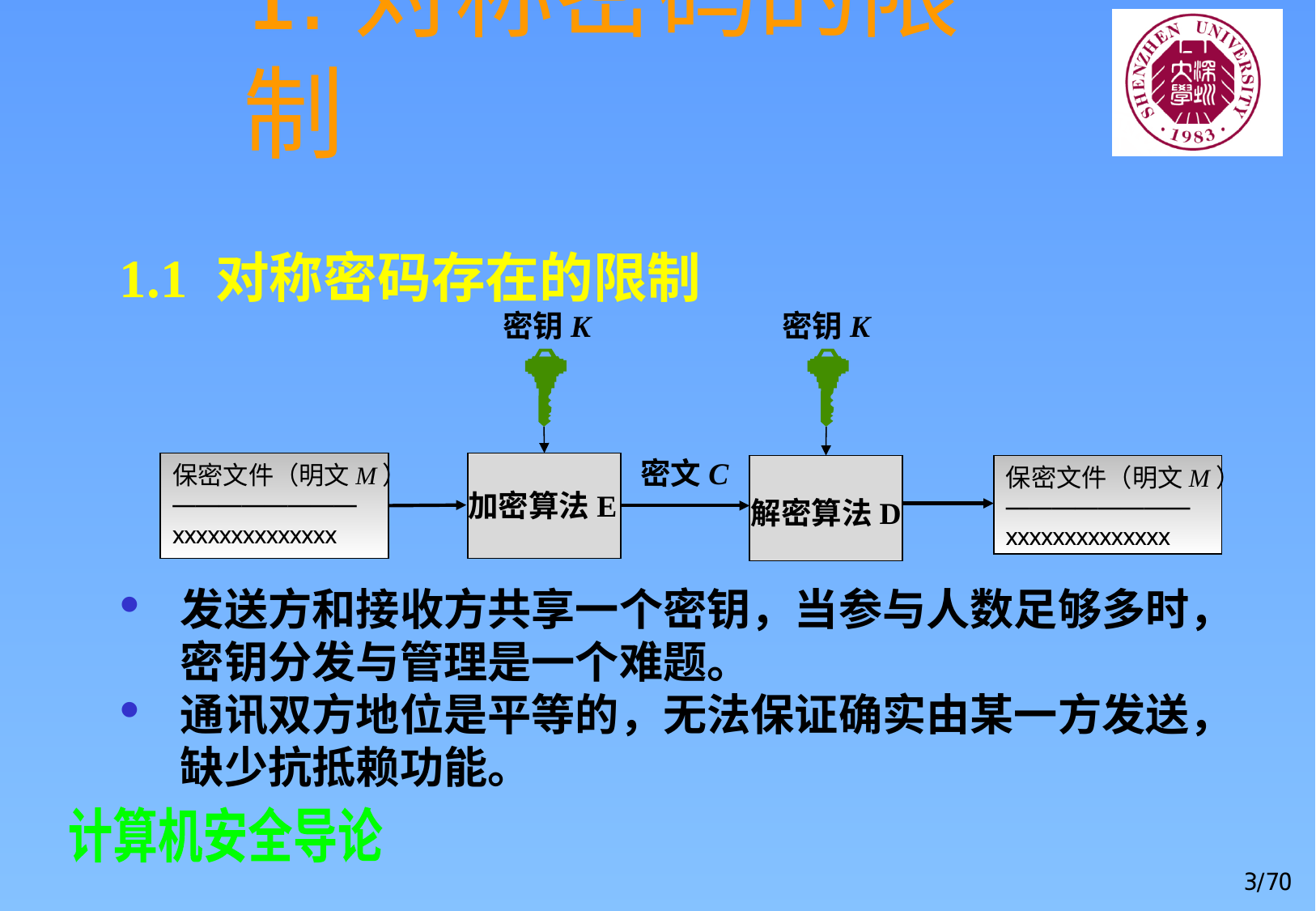

# 1.对称密码的限制
1.1 对称密码存在的限制

发送方和接收方共享一个密钥，当参与人数足够多时，密钥分发与管理是一个难题。
通讯双方地位是平等的，无法保证确实由某一方发送，缺少抗抵赖功能。
密钥K
密钥K

密文C
保密文件（明文M）
————————
xxxxxxxxxxxxxx

保密文件（明文M）
————————
xxxxxxxxxxxxxx
加密算法E
解密算法D
3/70